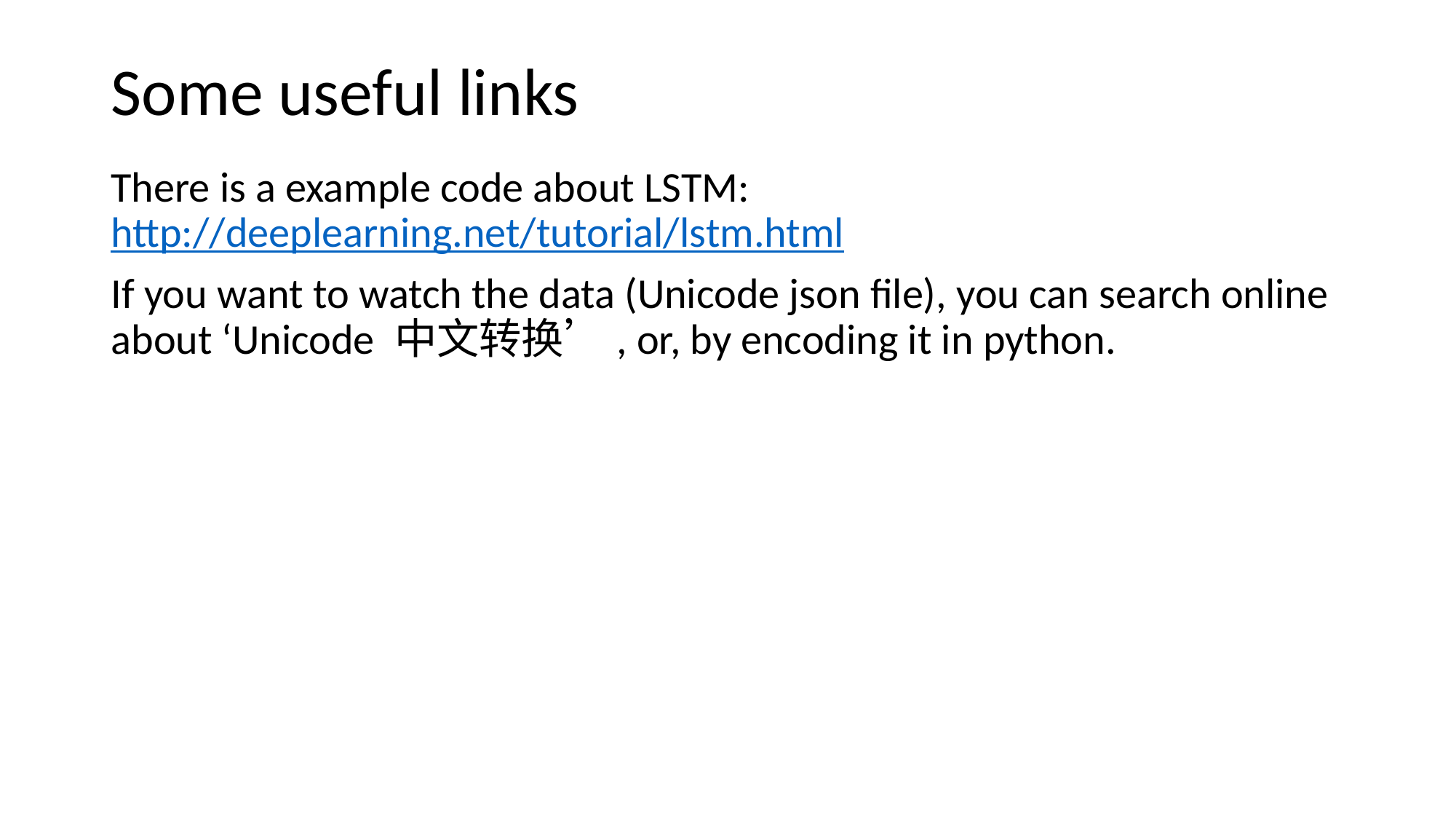

# Some useful links
There is a example code about LSTM: http://deeplearning.net/tutorial/lstm.html
If you want to watch the data (Unicode json file), you can search online about ‘Unicode 中文转换’, or, by encoding it in python.